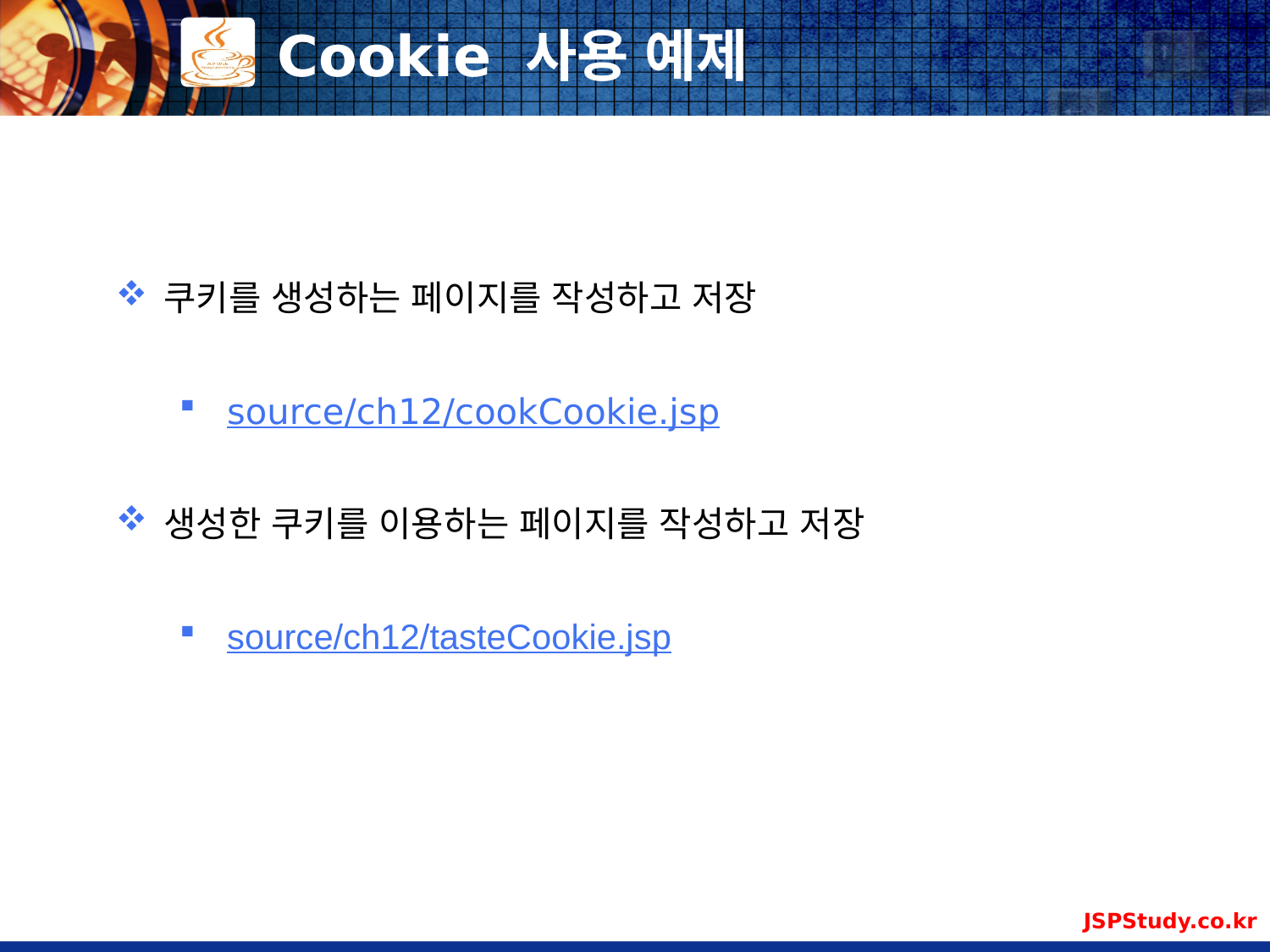

# Cookie 사용 예제
쿠키를 생성하는 페이지를 작성하고 저장
source/ch12/cookCookie.jsp
생성한 쿠키를 이용하는 페이지를 작성하고 저장
source/ch12/tasteCookie.jsp

JSPStudy.co.kr